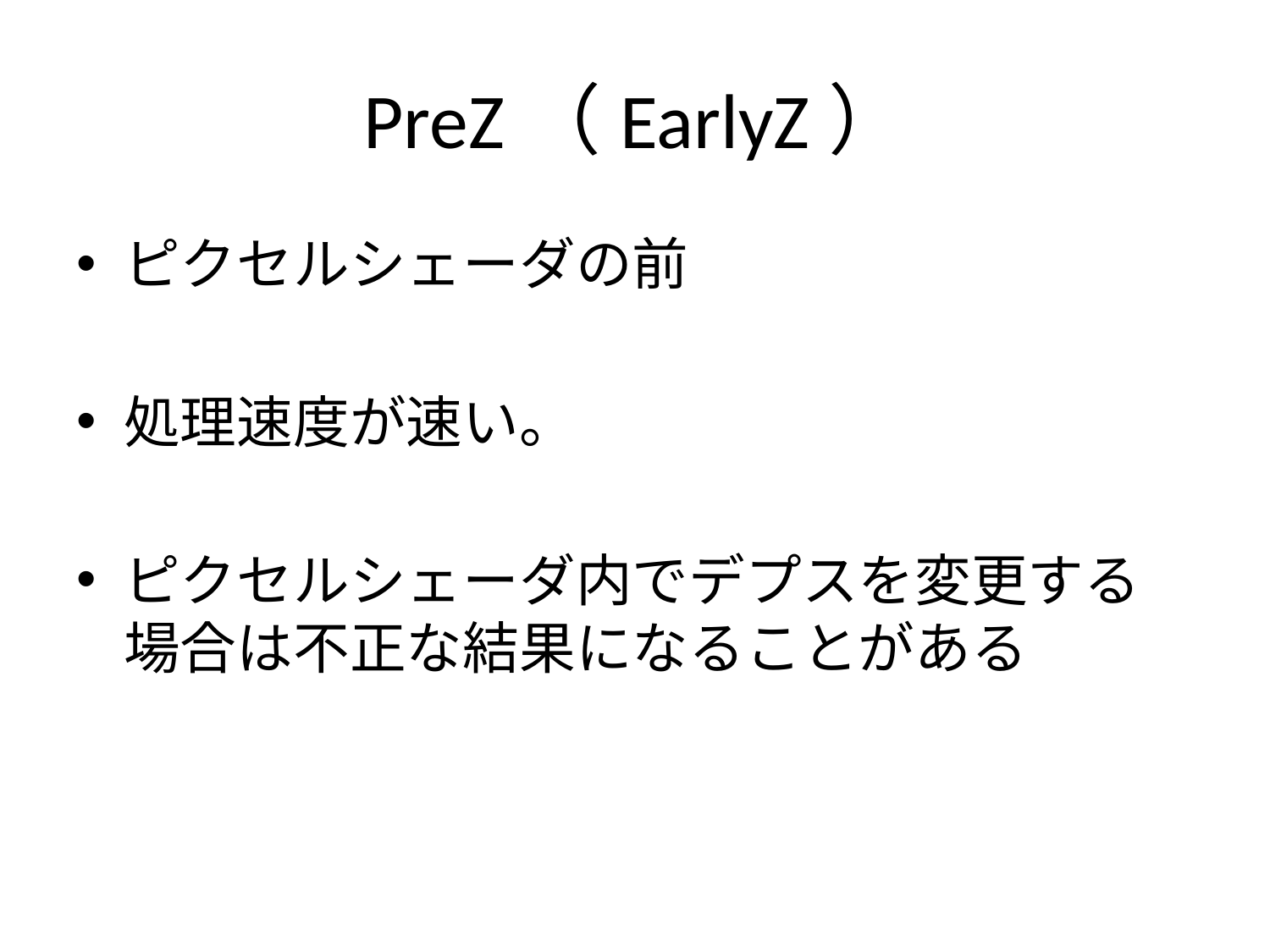

# PreZ（EarlyZ）
ピクセルシェーダの前

処理速度が速い。

ピクセルシェーダ内でデプスを変更する場合は不正な結果になることがある